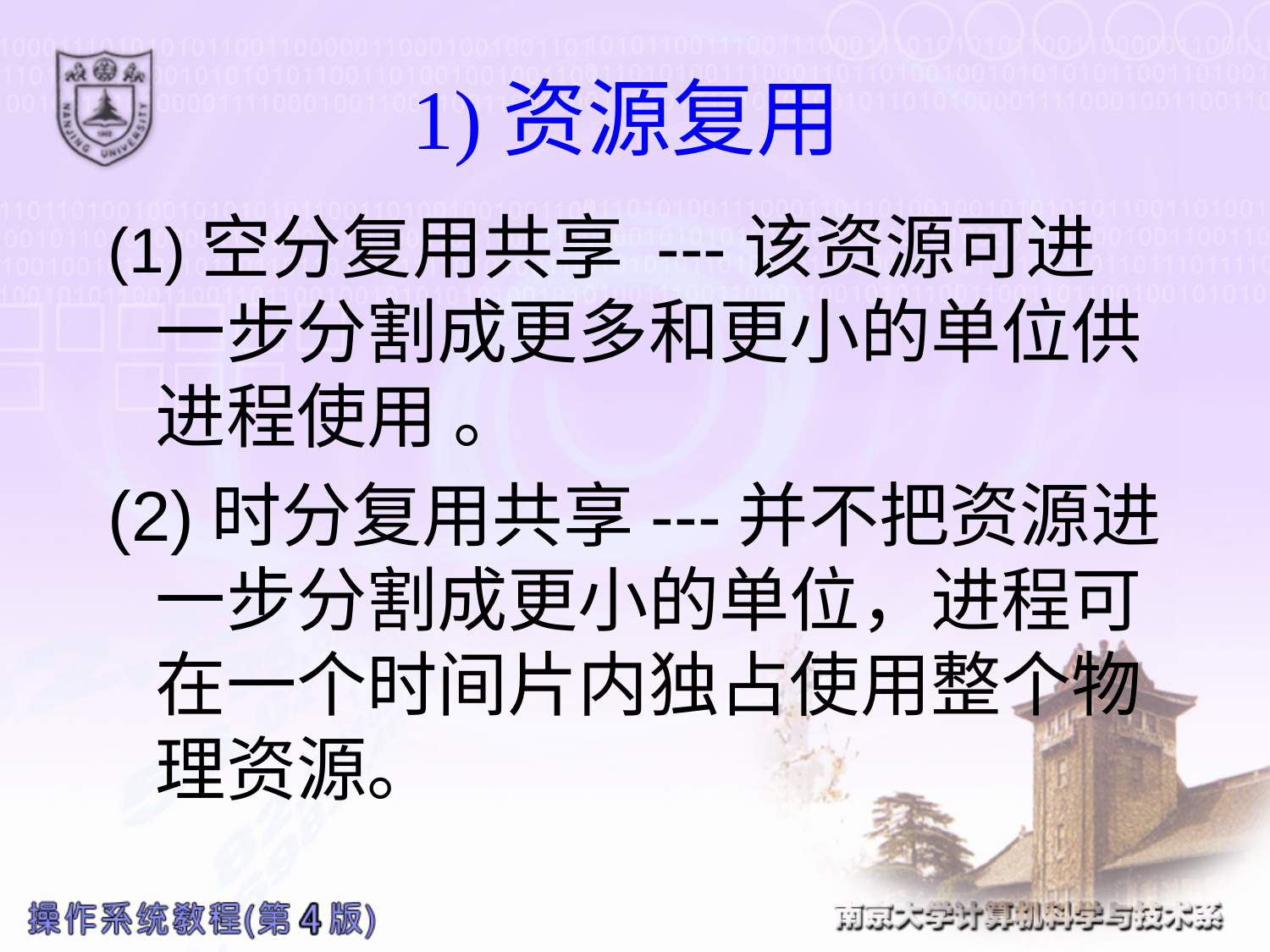

# 1)资源复用
(1)空分复用共享 ---该资源可进一步分割成更多和更小的单位供进程使用 。
(2)时分复用共享---并不把资源进一步分割成更小的单位，进程可在一个时间片内独占使用整个物理资源。